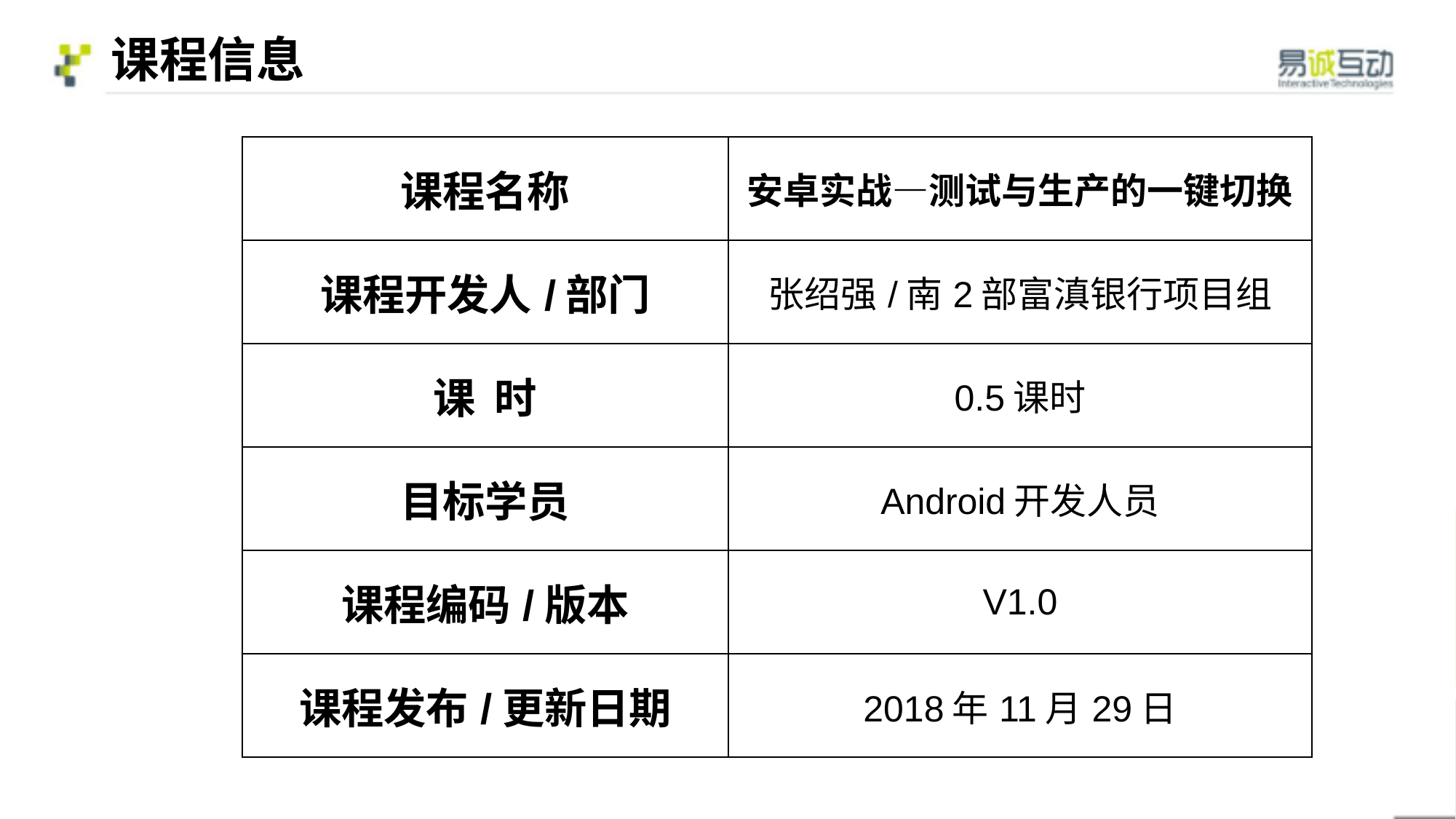

# 课程信息
| 课程名称 | 安卓实战—测试与生产的一键切换 |
| --- | --- |
| 课程开发人/部门 | 张绍强/南2部富滇银行项目组 |
| 课 时 | 0.5课时 |
| 目标学员 | Android开发人员 |
| 课程编码/版本 | V1.0 |
| 课程发布/更新日期 | 2018年11月29日 |